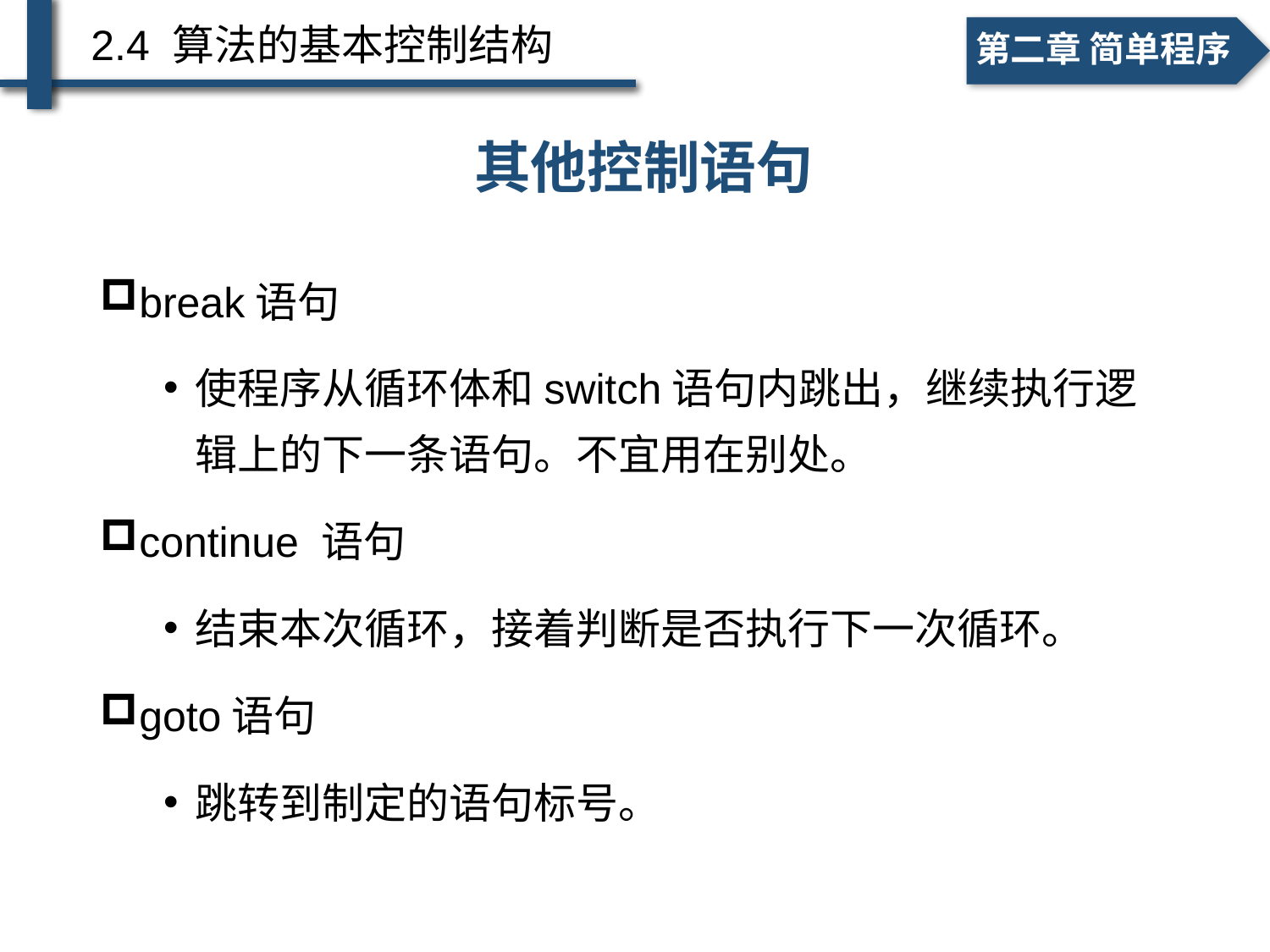

2.4 算法的基本控制结构
一、个人简介
二、学术成绩
一、个人简介

第二章 简单程序
# 例2-8

其他控制语句
break语句
使程序从循环体和switch语句内跳出，继续执行逻辑上的下一条语句。不宜用在别处。
continue 语句
结束本次循环，接着判断是否执行下一次循环。
goto语句
跳转到制定的语句标号。
77